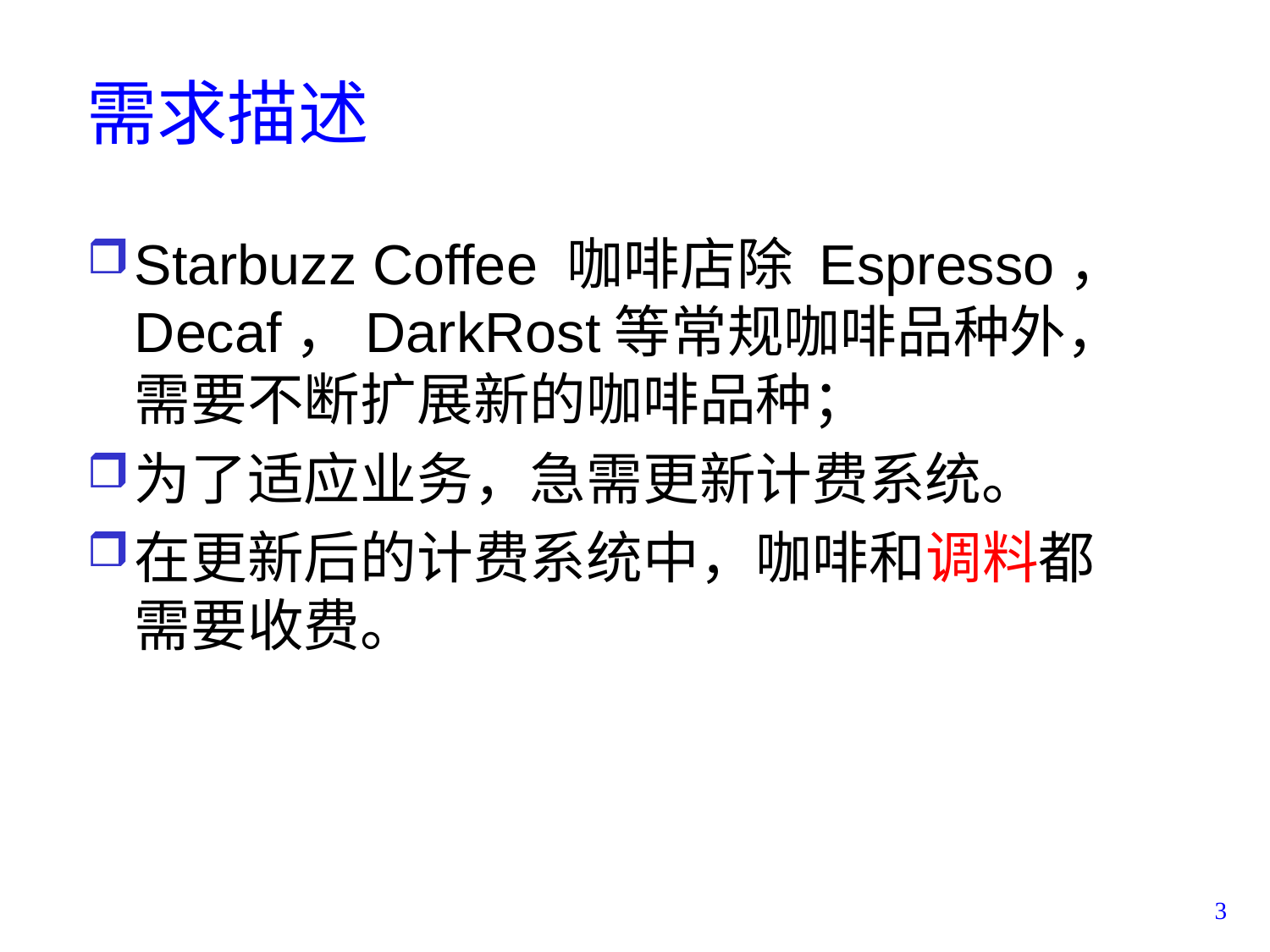

# 需求描述
Starbuzz Coffee 咖啡店除 Espresso，Decaf，DarkRost等常规咖啡品种外，需要不断扩展新的咖啡品种；
为了适应业务，急需更新计费系统。
在更新后的计费系统中，咖啡和调料都需要收费。
3